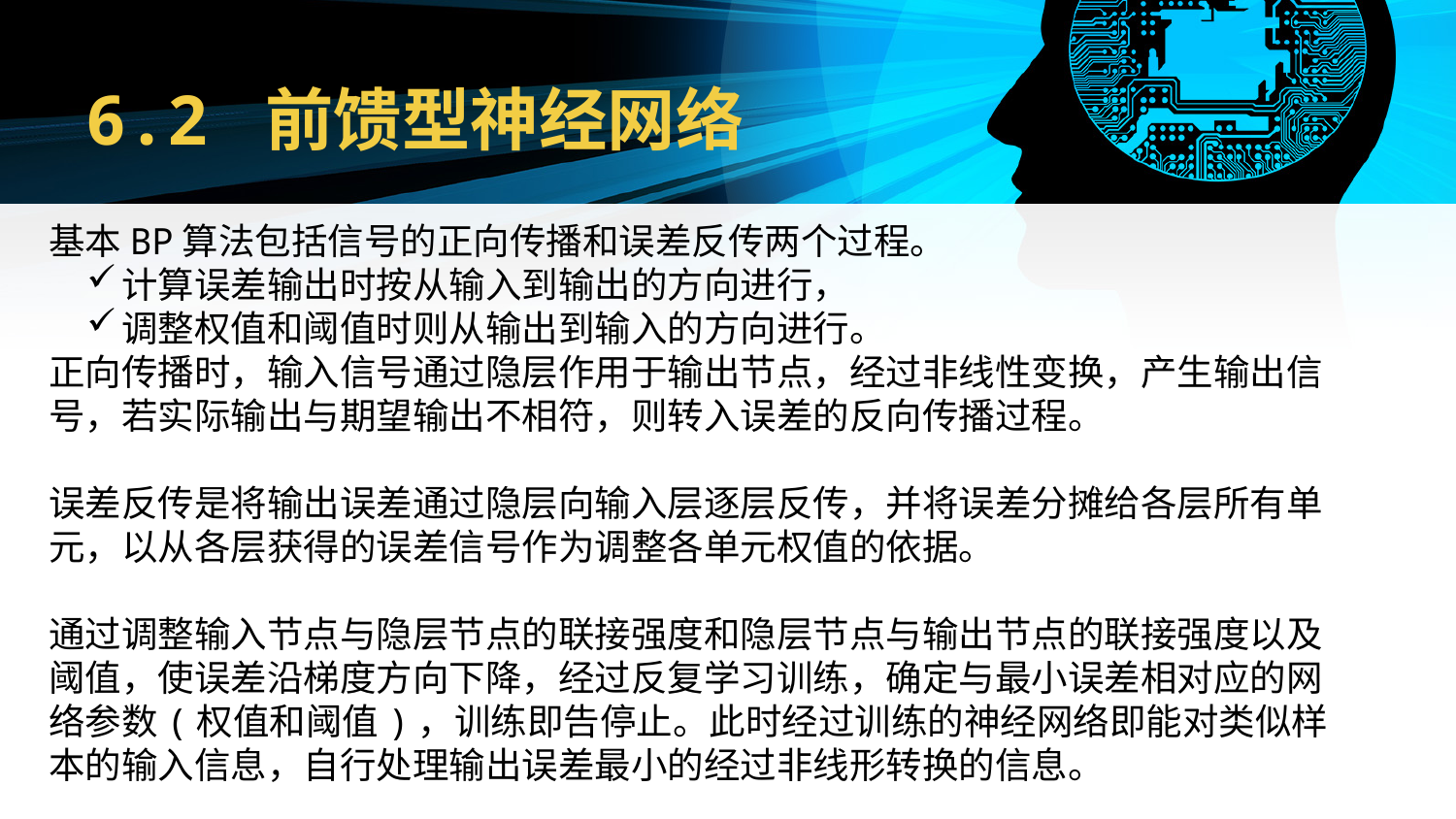

# 6.2 前馈型神经网络
基本BP算法包括信号的正向传播和误差反传两个过程。
计算误差输出时按从输入到输出的方向进行，
调整权值和阈值时则从输出到输入的方向进行。
正向传播时，输入信号通过隐层作用于输出节点，经过非线性变换，产生输出信号，若实际输出与期望输出不相符，则转入误差的反向传播过程。

误差反传是将输出误差通过隐层向输入层逐层反传，并将误差分摊给各层所有单元，以从各层获得的误差信号作为调整各单元权值的依据。

通过调整输入节点与隐层节点的联接强度和隐层节点与输出节点的联接强度以及阈值，使误差沿梯度方向下降，经过反复学习训练，确定与最小误差相对应的网络参数(权值和阈值)，训练即告停止。此时经过训练的神经网络即能对类似样本的输入信息，自行处理输出误差最小的经过非线形转换的信息。